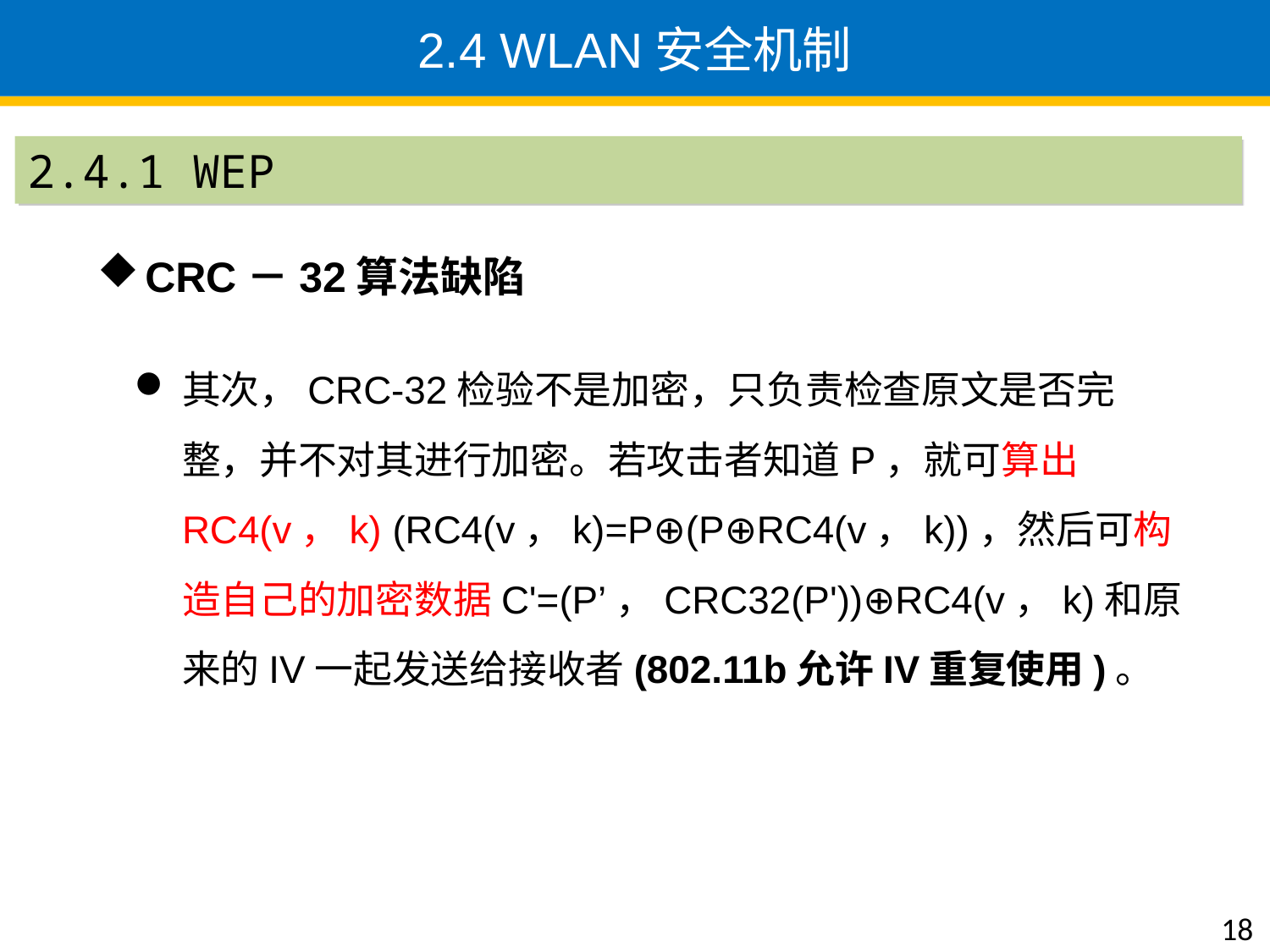

# 2.4 WLAN安全机制
2.4.1 WEP
CRC－32算法缺陷
其次，CRC-32检验不是加密，只负责检查原文是否完整，并不对其进行加密。若攻击者知道P，就可算出RC4(v，k) (RC4(v，k)=P⊕(P⊕RC4(v，k))，然后可构造自己的加密数据C'=(P’，CRC32(P'))⊕RC4(v，k)和原来的IV一起发送给接收者(802.11b允许IV重复使用)。
18